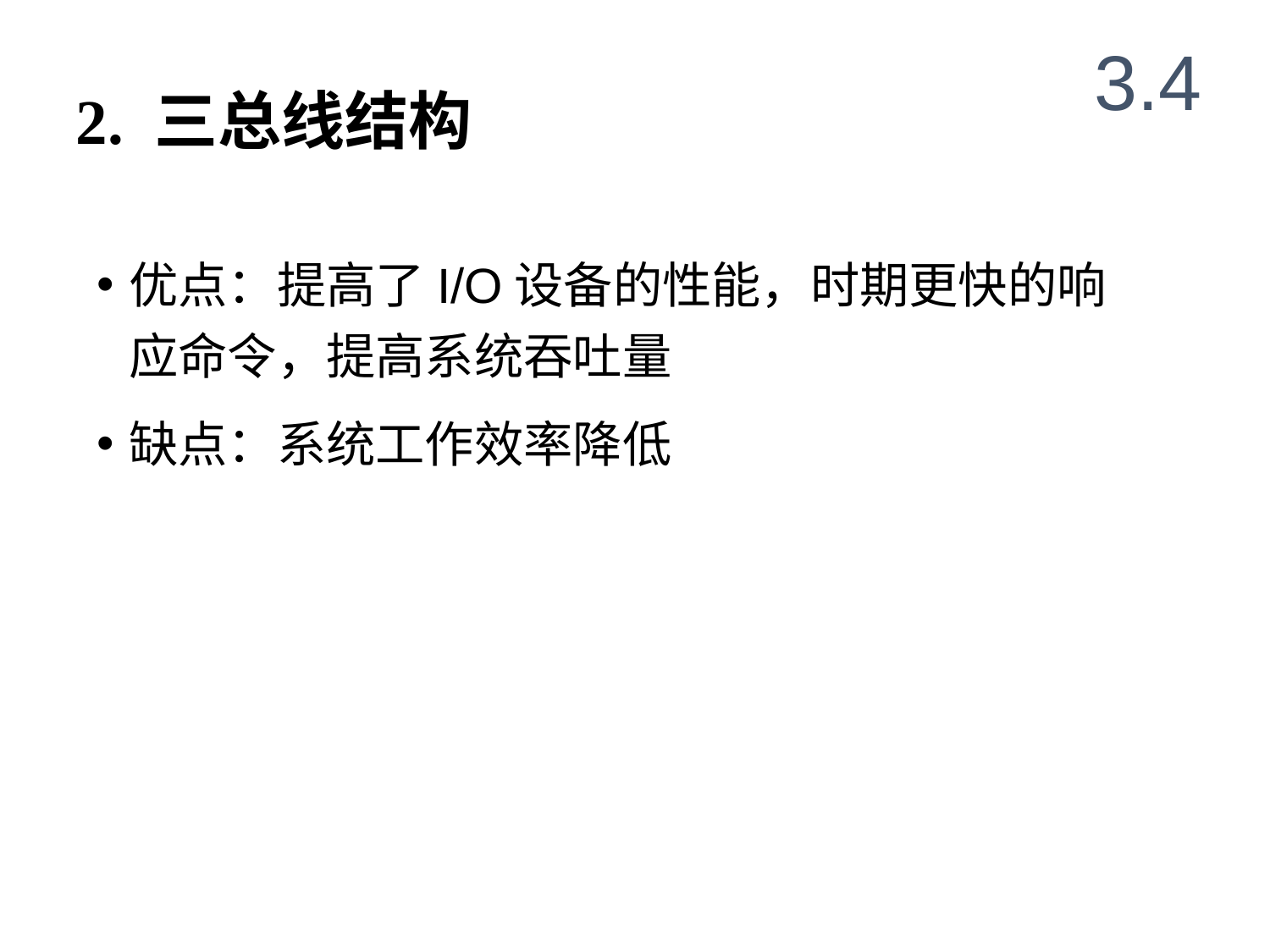

3.4
2. 三总线结构
优点：提高了I/O设备的性能，时期更快的响应命令，提高系统吞吐量
缺点：系统工作效率降低